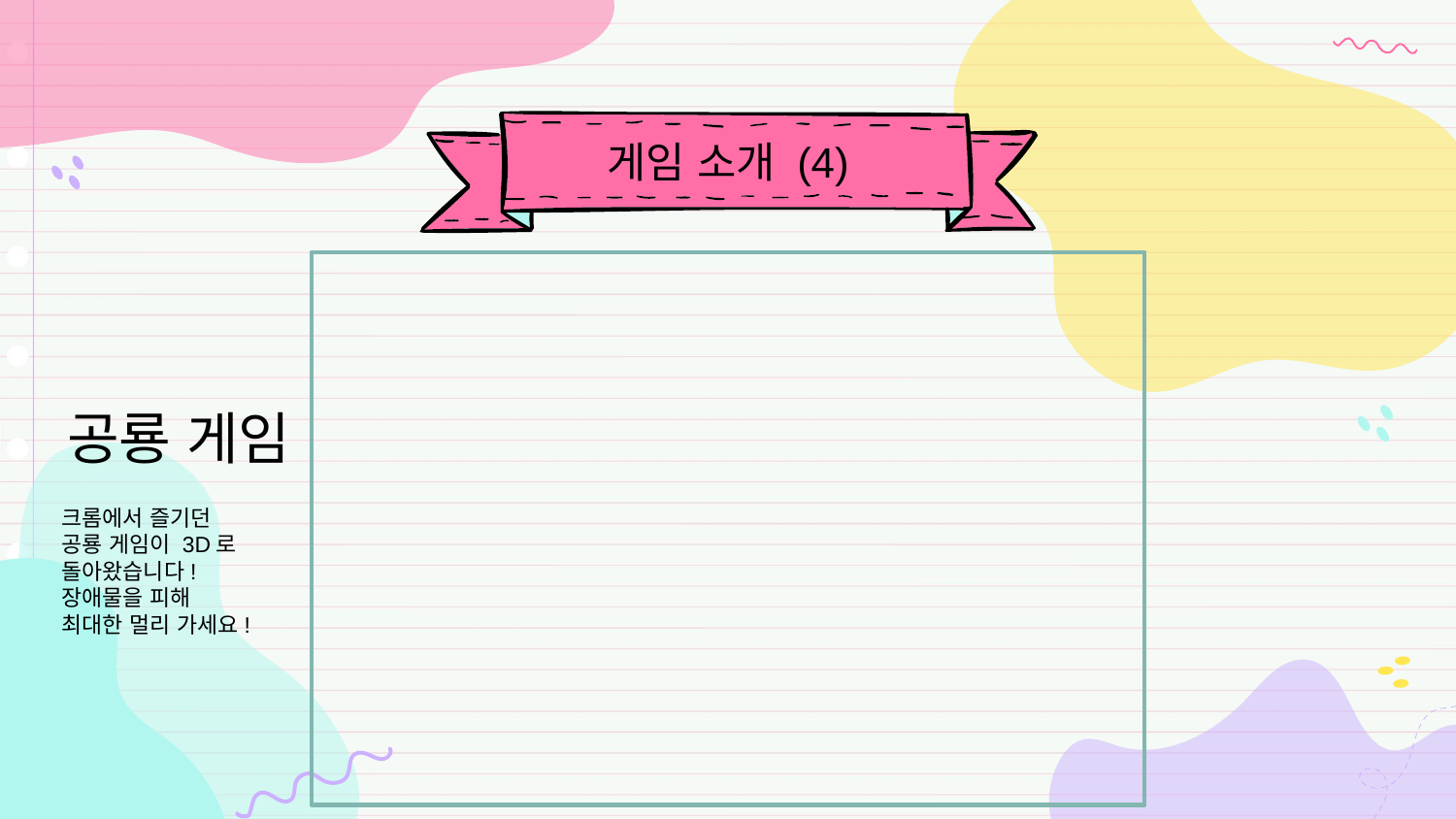

# 게임 소개 (4)

공룡 게임
크롬에서 즐기던
공룡 게임이 3D로
돌아왔습니다!
장애물을 피해
최대한 멀리 가세요!